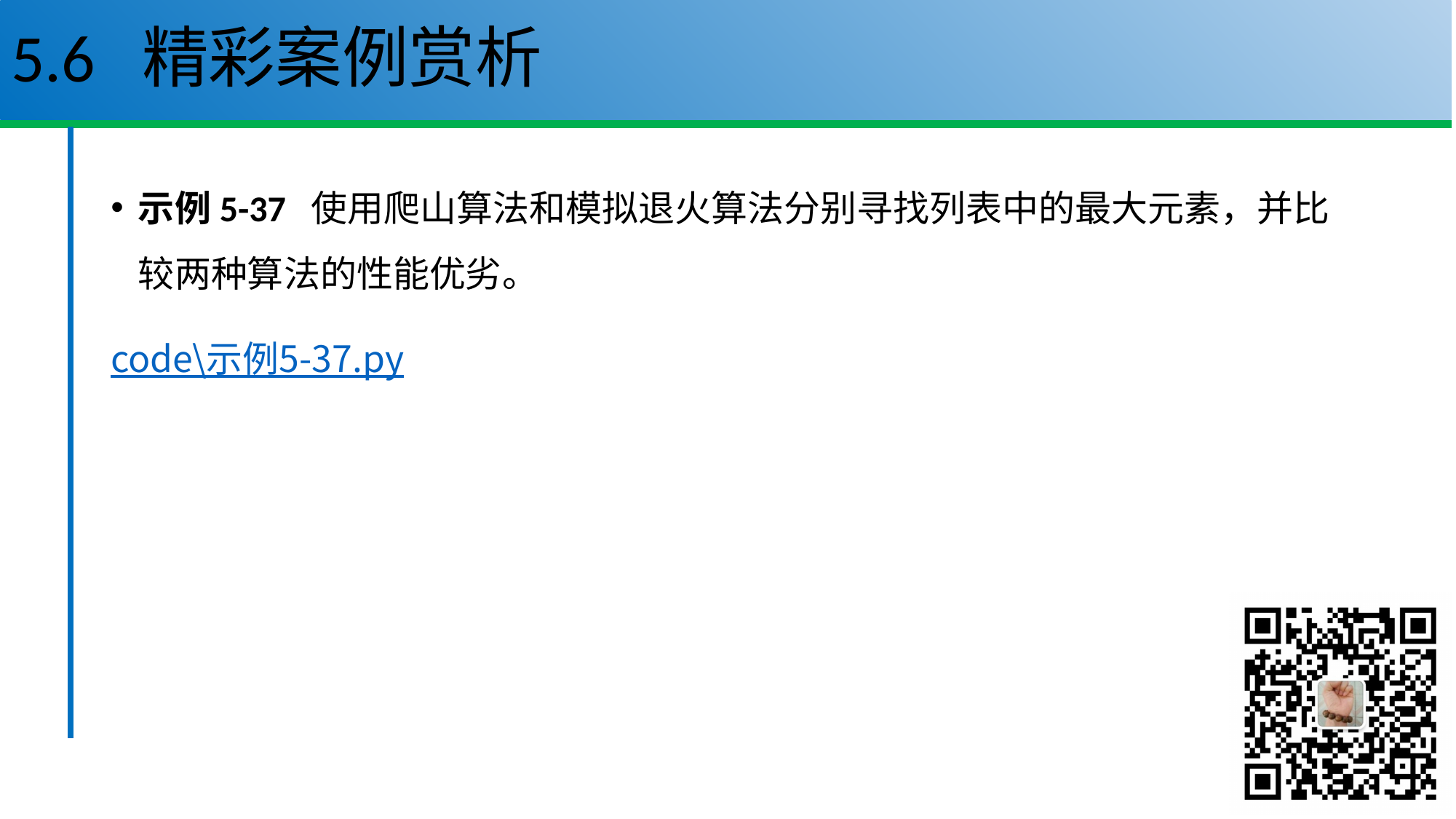

# 5.6  精彩案例赏析
示例5-37  使用爬山算法和模拟退火算法分别寻找列表中的最大元素，并比较两种算法的性能优劣。
code\示例5-37.py
138